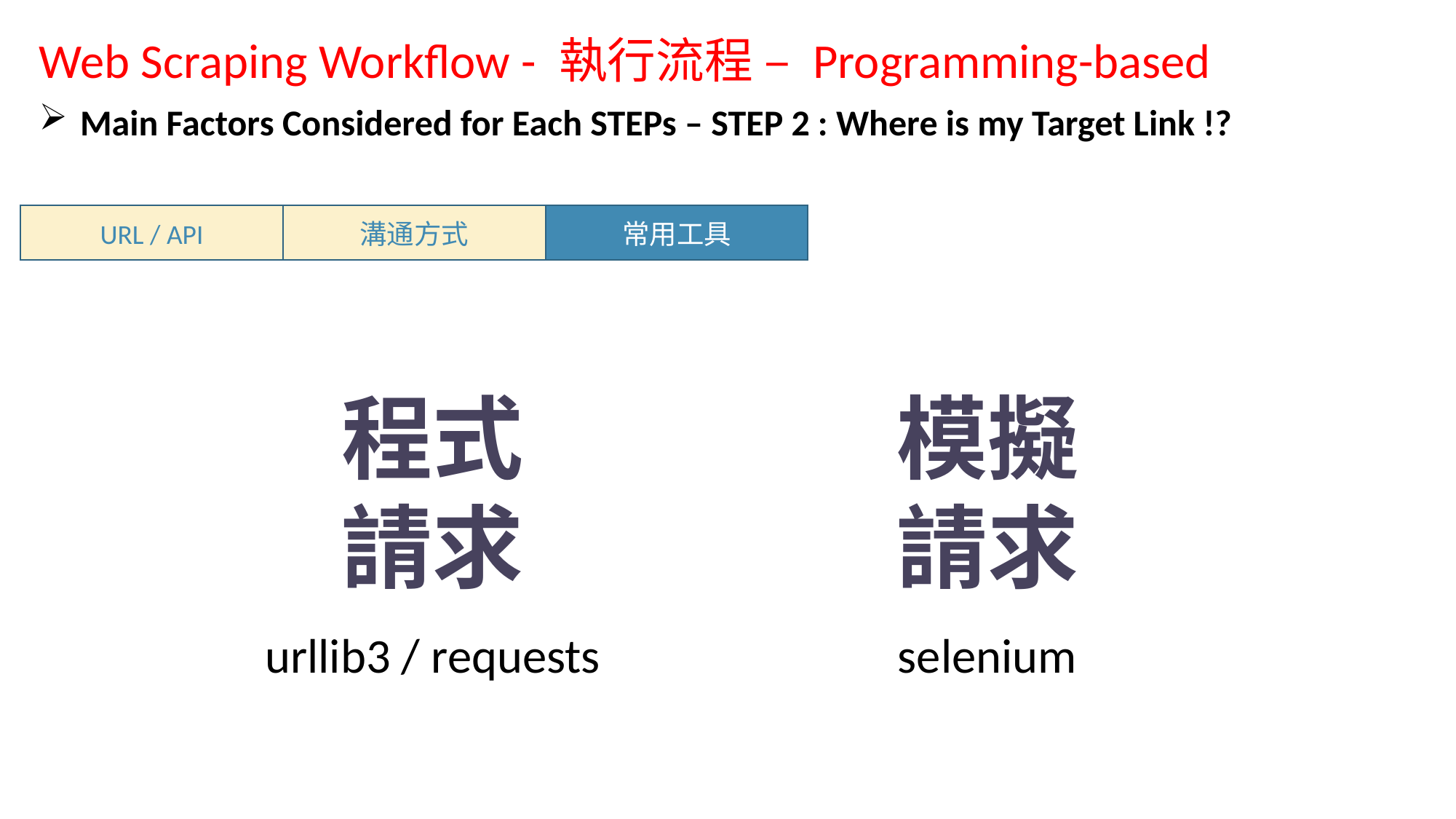

Web Scraping Workflow - 執行流程 – Programming-based
Main Factors Considered for Each STEPs – STEP 2 : Where is my Target Link !?
URL / API
溝通方式
常用工具
程式請求
模擬請求
urllib3 / requests
selenium